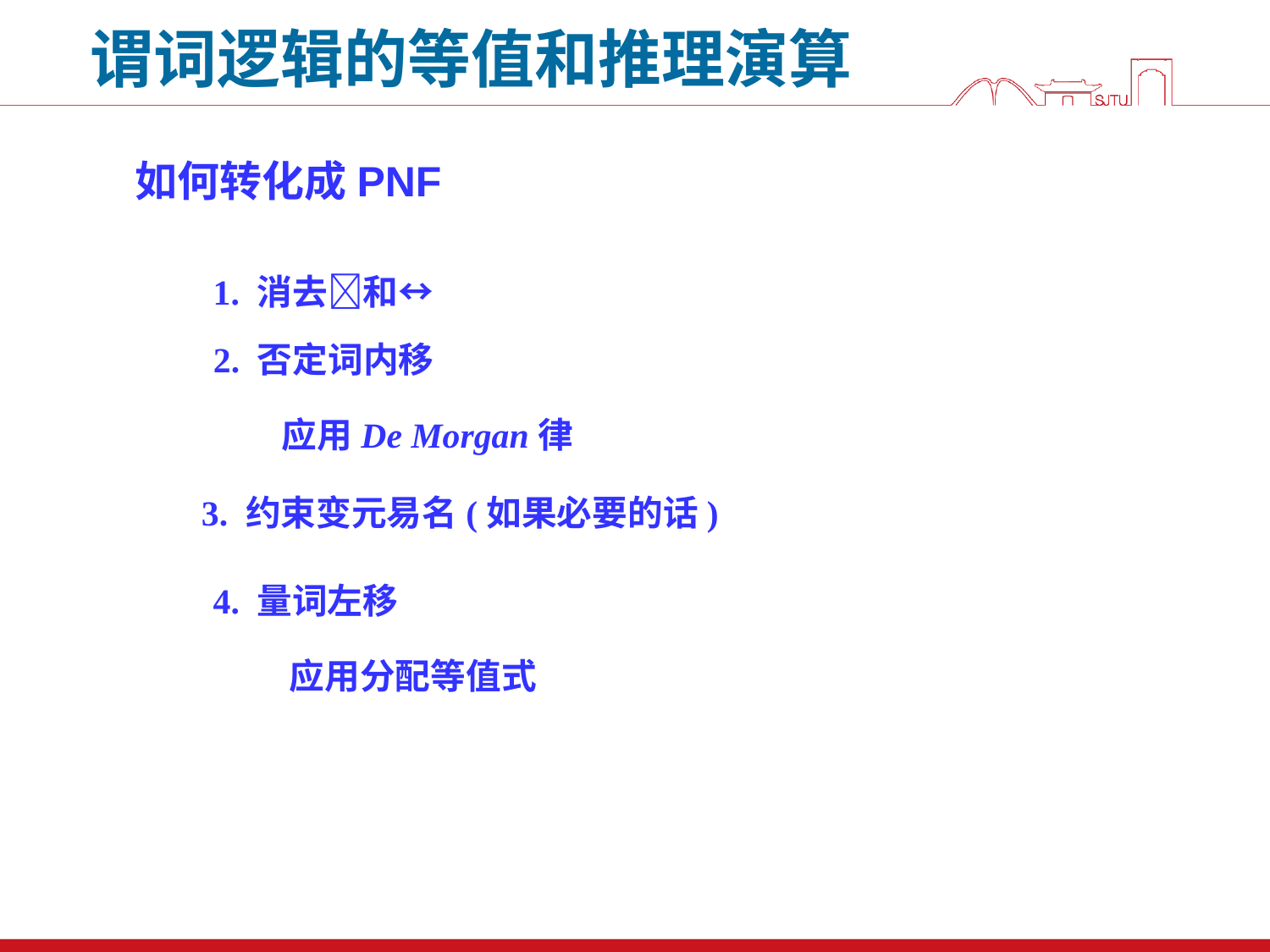

谓词逻辑的等值和推理演算
如何转化成PNF
1. 消去→和↔
2. 否定词内移
应用De Morgan律
3. 约束变元易名(如果必要的话)
4. 量词左移
应用分配等值式